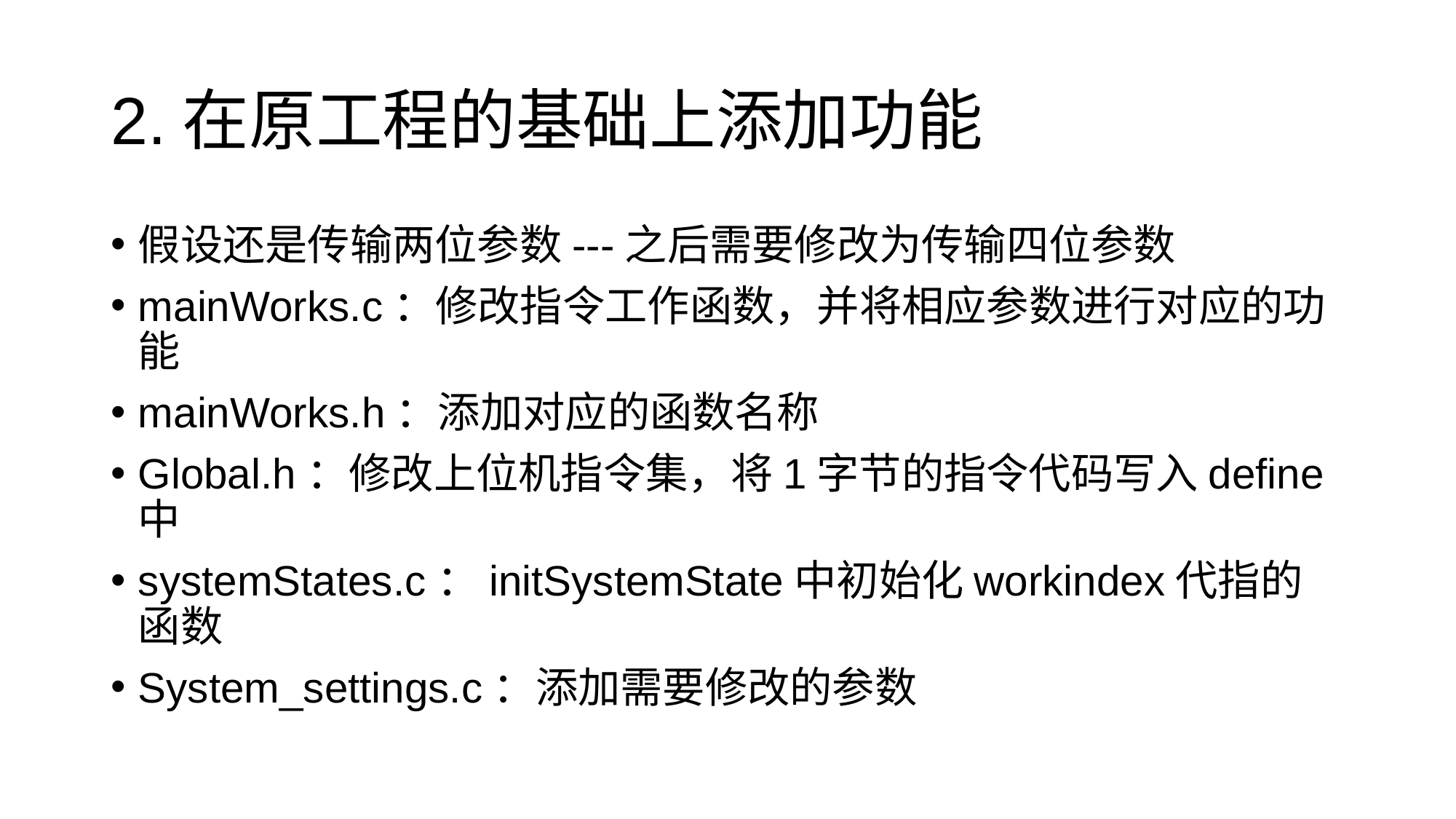

# 2.在原工程的基础上添加功能
假设还是传输两位参数---之后需要修改为传输四位参数
mainWorks.c：修改指令工作函数，并将相应参数进行对应的功能
mainWorks.h：添加对应的函数名称
Global.h：修改上位机指令集，将1字节的指令代码写入define中
systemStates.c：initSystemState中初始化workindex代指的函数
System_settings.c：添加需要修改的参数